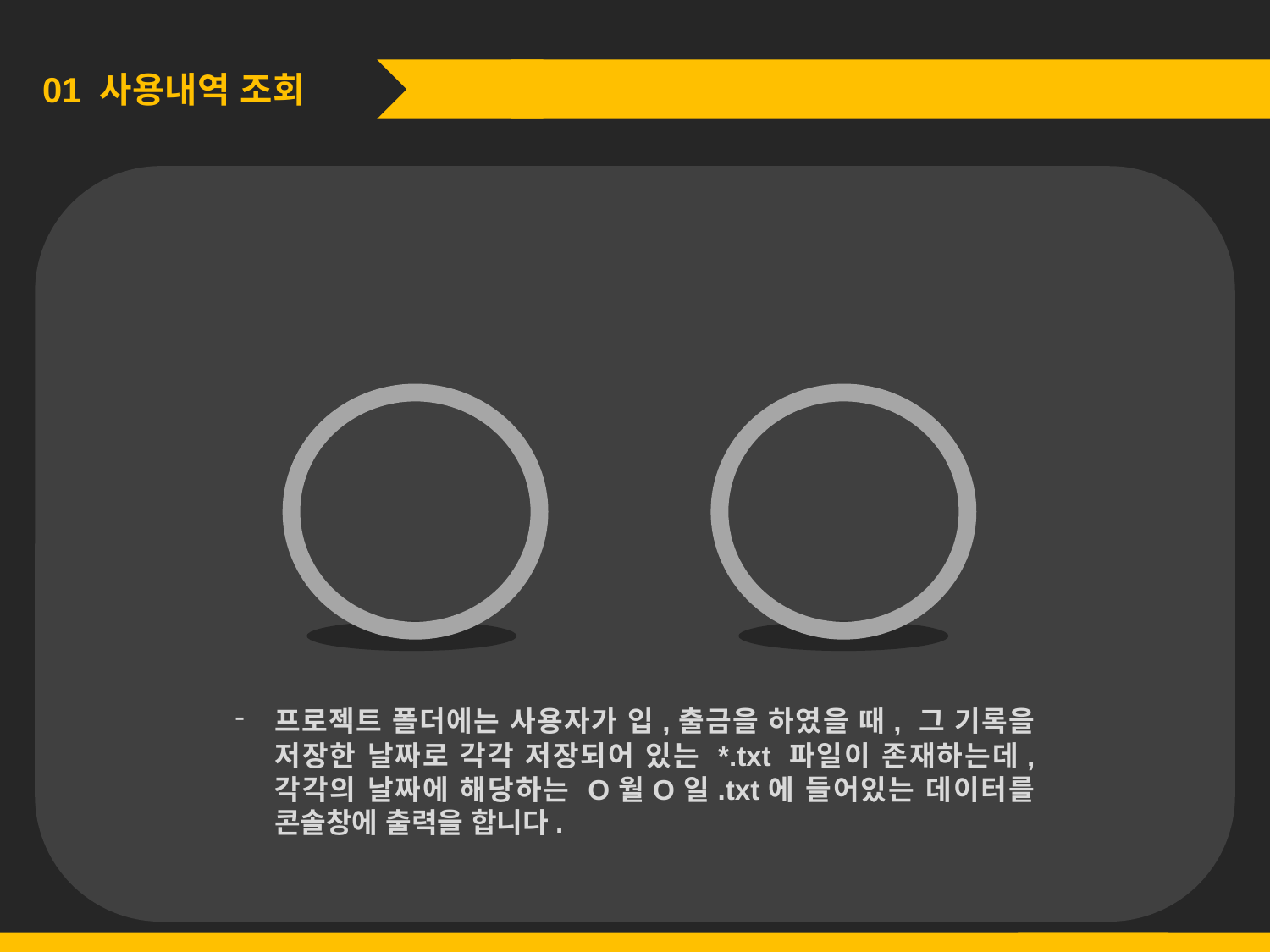

01 사용내역 조회

오늘 날짜 조회
다른 날짜 조회

프로젝트 폴더에는 사용자가 입,출금을 하였을 때, 그 기록을 저장한 날짜로 각각 저장되어 있는 *.txt 파일이 존재하는데, 각각의 날짜에 해당하는 O월O일.txt에 들어있는 데이터를 콘솔창에 출력을 합니다.